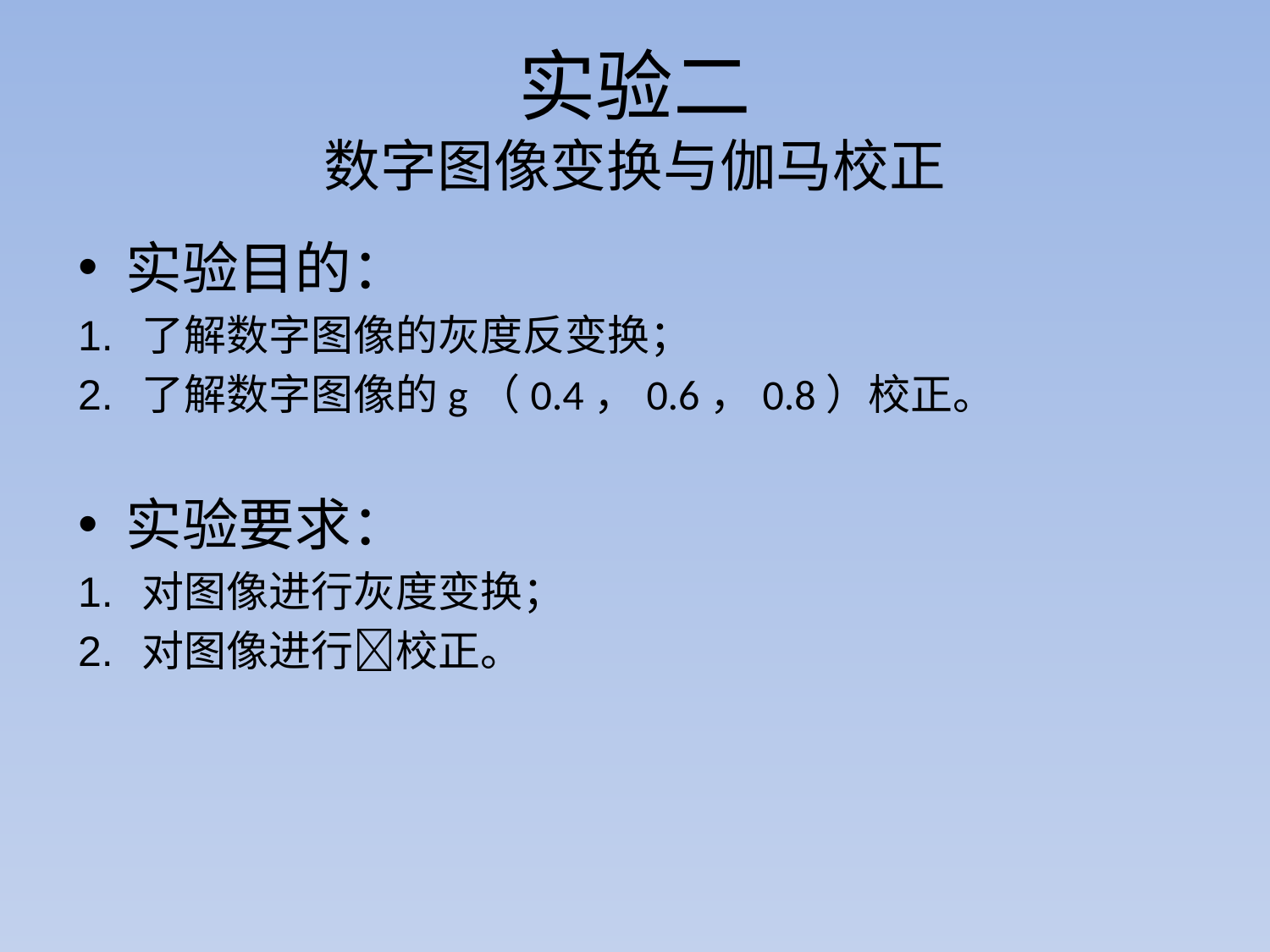

# 实验二 数字图像变换与伽马校正
实验目的：
了解数字图像的灰度反变换；
了解数字图像的g（0.4，0.6，0.8）校正。

实验要求：
对图像进行灰度变换；
对图像进行γ校正。